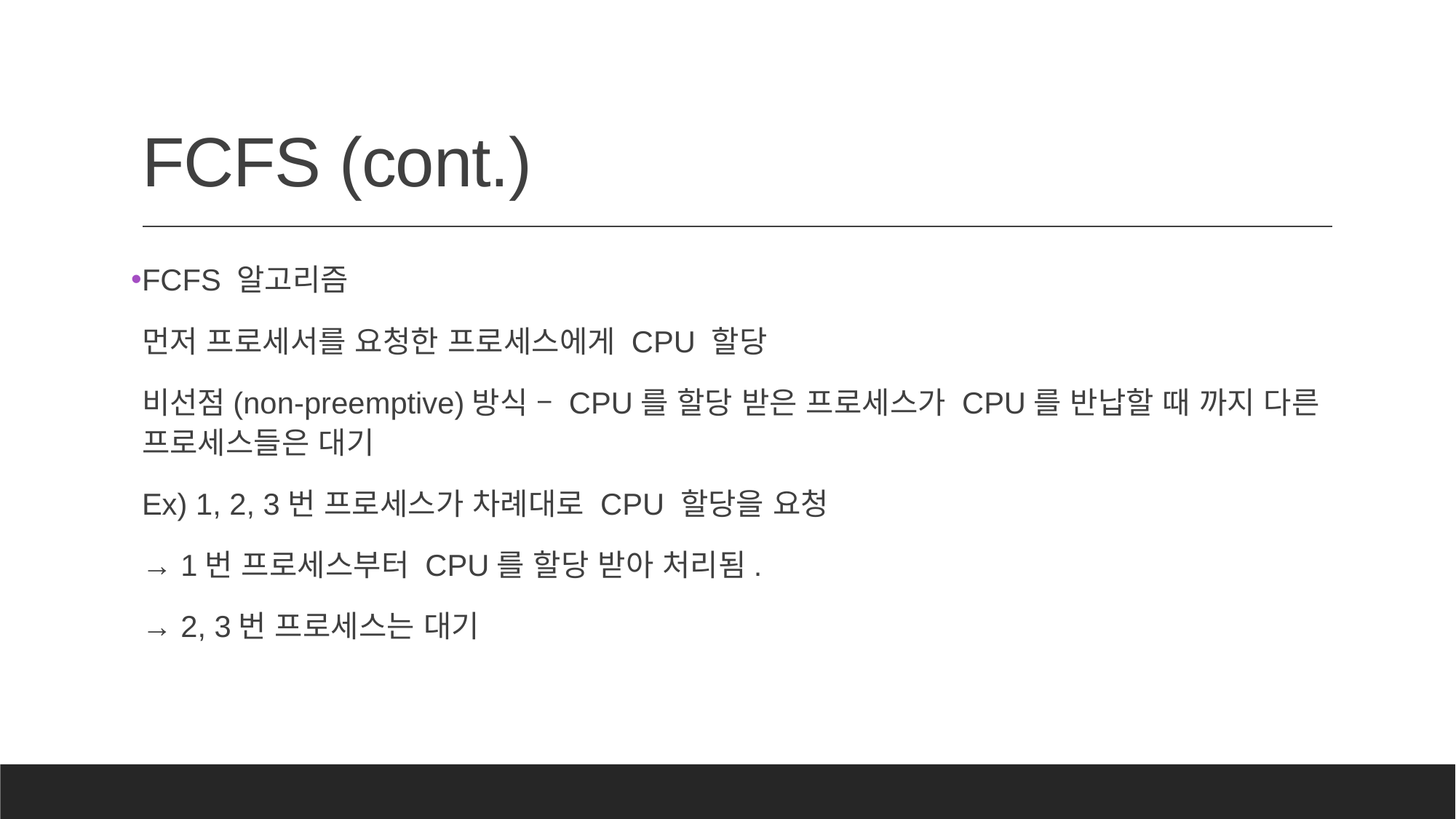

# FCFS (cont.)
FCFS 알고리즘
먼저 프로세서를 요청한 프로세스에게 CPU 할당
비선점(non-preemptive)방식 – CPU를 할당 받은 프로세스가 CPU를 반납할 때 까지 다른 프로세스들은 대기
Ex) 1, 2, 3번 프로세스가 차례대로 CPU 할당을 요청
→ 1번 프로세스부터 CPU를 할당 받아 처리됨.
→ 2, 3번 프로세스는 대기